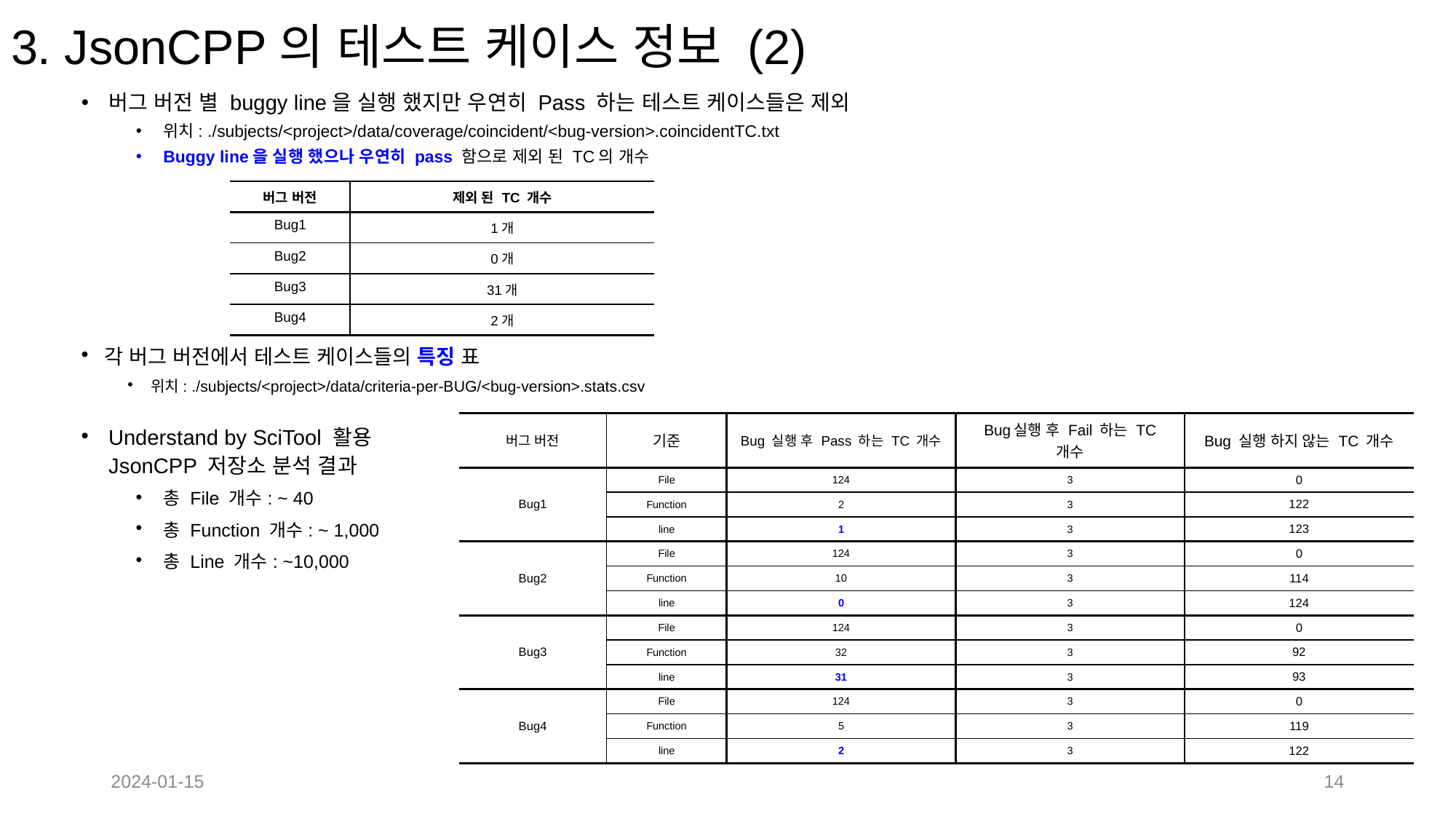

# 3. JsonCPP의 테스트 케이스 정보 (2)
버그 버전 별 buggy line을 실행 했지만 우연히 Pass 하는 테스트 케이스들은 제외
위치: ./subjects/<project>/data/coverage/coincident/<bug-version>.coincidentTC.txt
Buggy line을 실행 했으나 우연히 pass 함으로 제외 된 TC의 개수
| 버그 버전 | 제외 된 TC 개수 |
| --- | --- |
| Bug1 | 1개 |
| Bug2 | 0개 |
| Bug3 | 31개 |
| Bug4 | 2개 |
각 버그 버전에서 테스트 케이스들의 특징 표
위치: ./subjects/<project>/data/criteria-per-BUG/<bug-version>.stats.csv

| 버그 버전 | 기준 | Bug 실행 후 Pass 하는 TC 개수 | Bug실행 후 Fail 하는 TC 개수 | Bug 실행 하지 않는 TC 개수 |
| --- | --- | --- | --- | --- |
| Bug1 | File | 124 | 3 | 0 |
|  | Function | 2 | 3 | 122 |
|  | line | 1 | 3 | 123 |
| Bug2 | File | 124 | 3 | 0 |
|  | Function | 10 | 3 | 114 |
|  | line | 0 | 3 | 124 |
| Bug3 | File | 124 | 3 | 0 |
|  | Function | 32 | 3 | 92 |
|  | line | 31 | 3 | 93 |
| Bug4 | File | 124 | 3 | 0 |
|  | Function | 5 | 3 | 119 |
|  | line | 2 | 3 | 122 |
Understand by SciTool 활용 JsonCPP 저장소 분석 결과
총 File 개수: ~ 40
총 Function 개수: ~ 1,000
총 Line 개수: ~10,000
2024-01-15
14